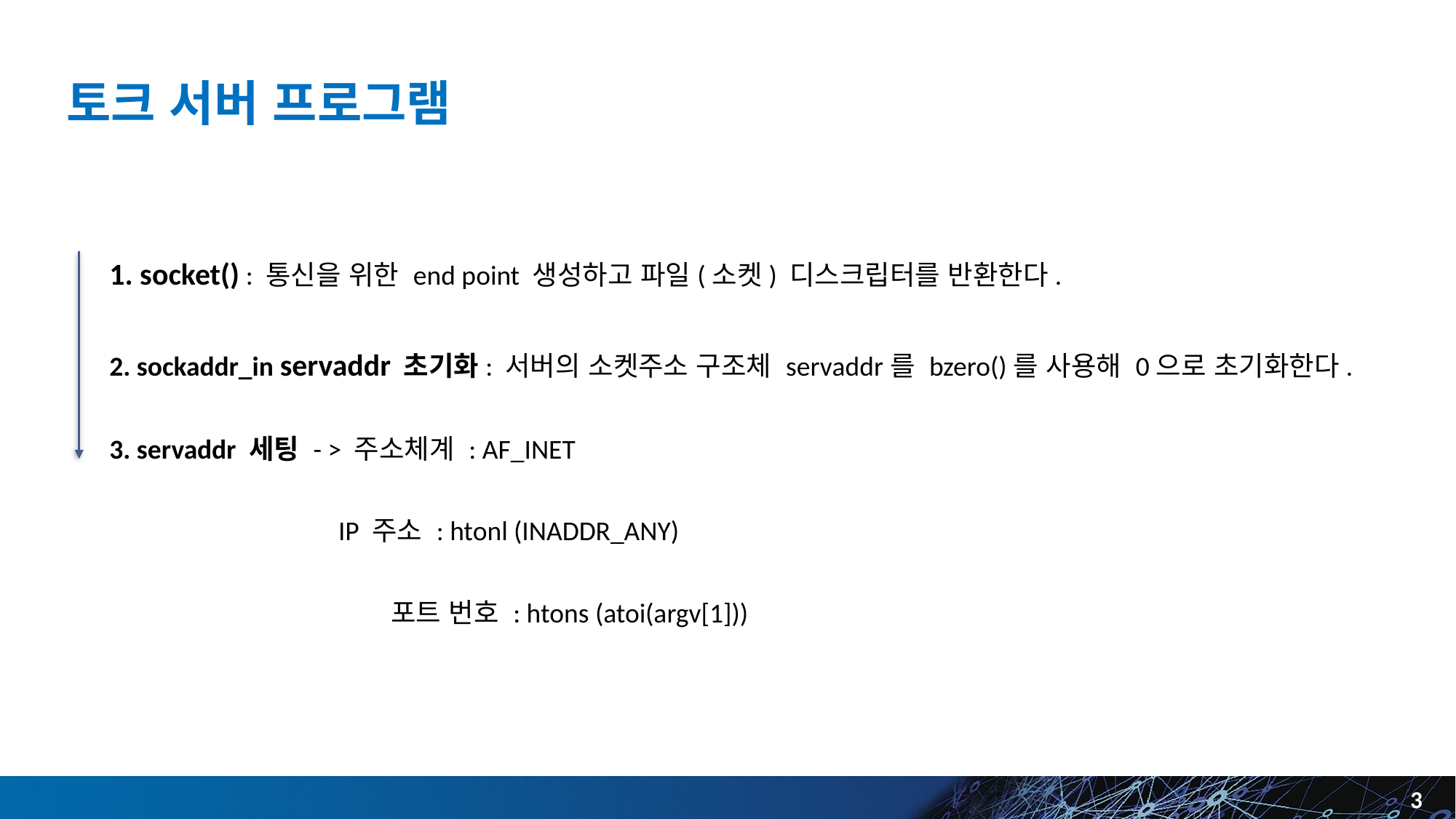

# 토크 서버 프로그램
1. socket() : 통신을 위한 end point 생성하고 파일(소켓) 디스크립터를 반환한다.
2. sockaddr_in servaddr 초기화: 서버의 소켓주소 구조체 servaddr를 bzero()를 사용해 0으로 초기화한다.
3. servaddr 세팅 - > 주소체계 : AF_INET
                                     IP 주소 : htonl (INADDR_ANY)
                                    포트 번호 : htons (atoi(argv[1]))
3